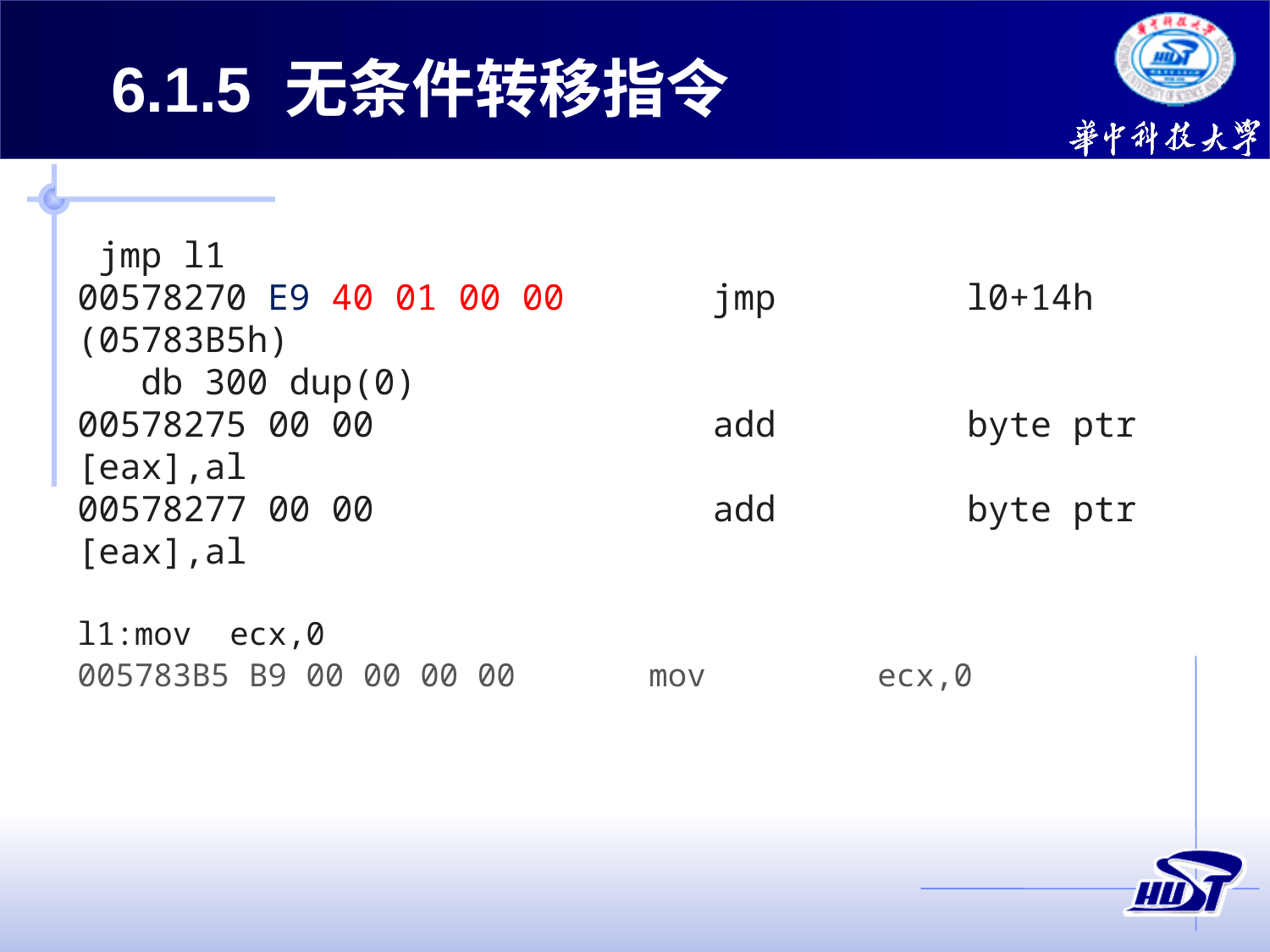

6.1.5 无条件转移指令
 jmp l1
00578270 E9 40 01 00 00       jmp         l0+14h (05783B5h)
   db 300 dup(0)
00578275 00 00                add         byte ptr [eax],al
00578277 00 00                add         byte ptr [eax],al

l1:mov  ecx,0
005783B5 B9 00 00 00 00       mov         ecx,0